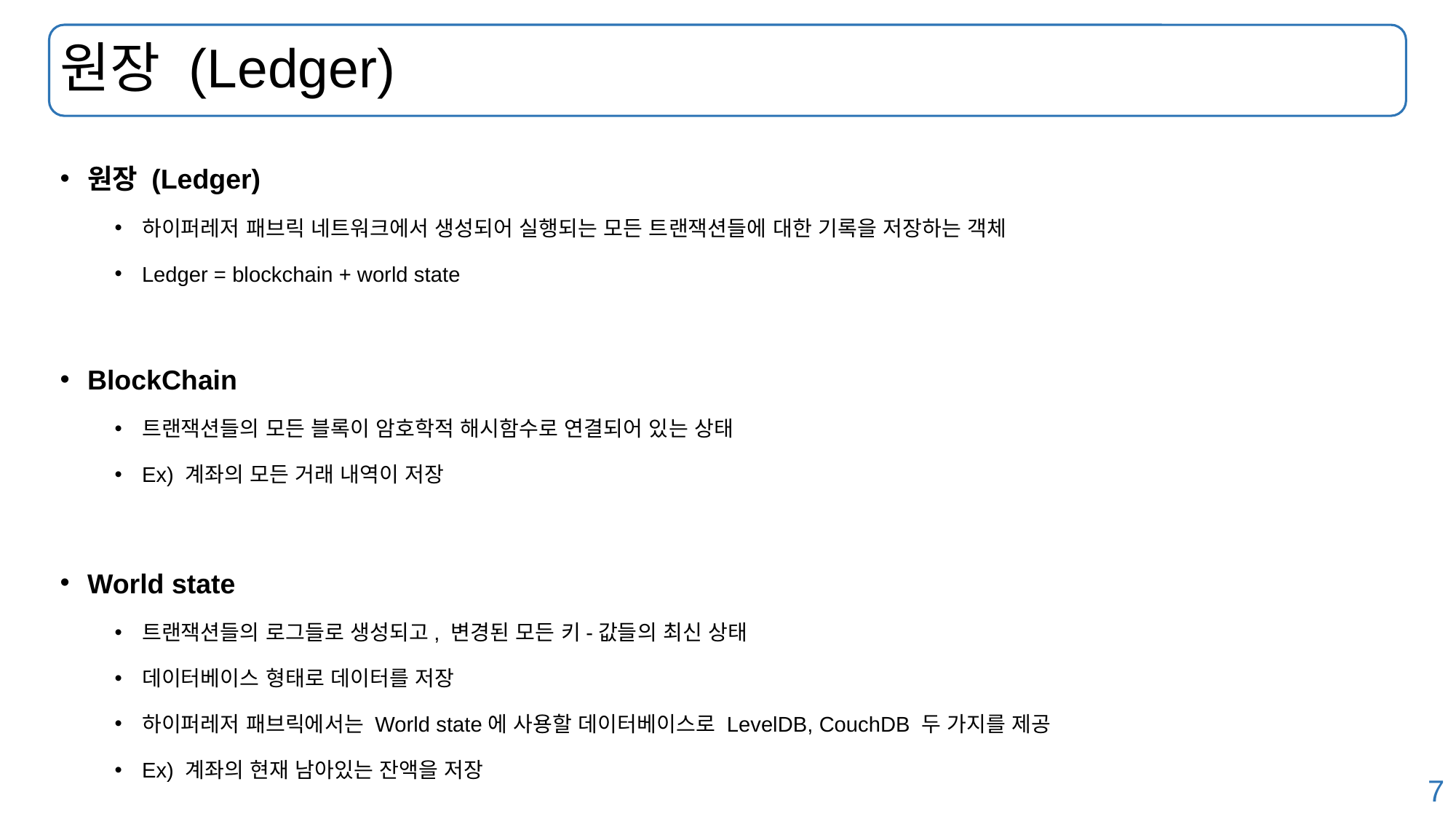

# 원장 (Ledger)
원장 (Ledger)
하이퍼레저 패브릭 네트워크에서 생성되어 실행되는 모든 트랜잭션들에 대한 기록을 저장하는 객체
Ledger = blockchain + world state

BlockChain
트랜잭션들의 모든 블록이 암호학적 해시함수로 연결되어 있는 상태
Ex) 계좌의 모든 거래 내역이 저장

World state
트랜잭션들의 로그들로 생성되고, 변경된 모든 키-값들의 최신 상태
데이터베이스 형태로 데이터를 저장
하이퍼레저 패브릭에서는 World state에 사용할 데이터베이스로 LevelDB, CouchDB 두 가지를 제공
Ex) 계좌의 현재 남아있는 잔액을 저장